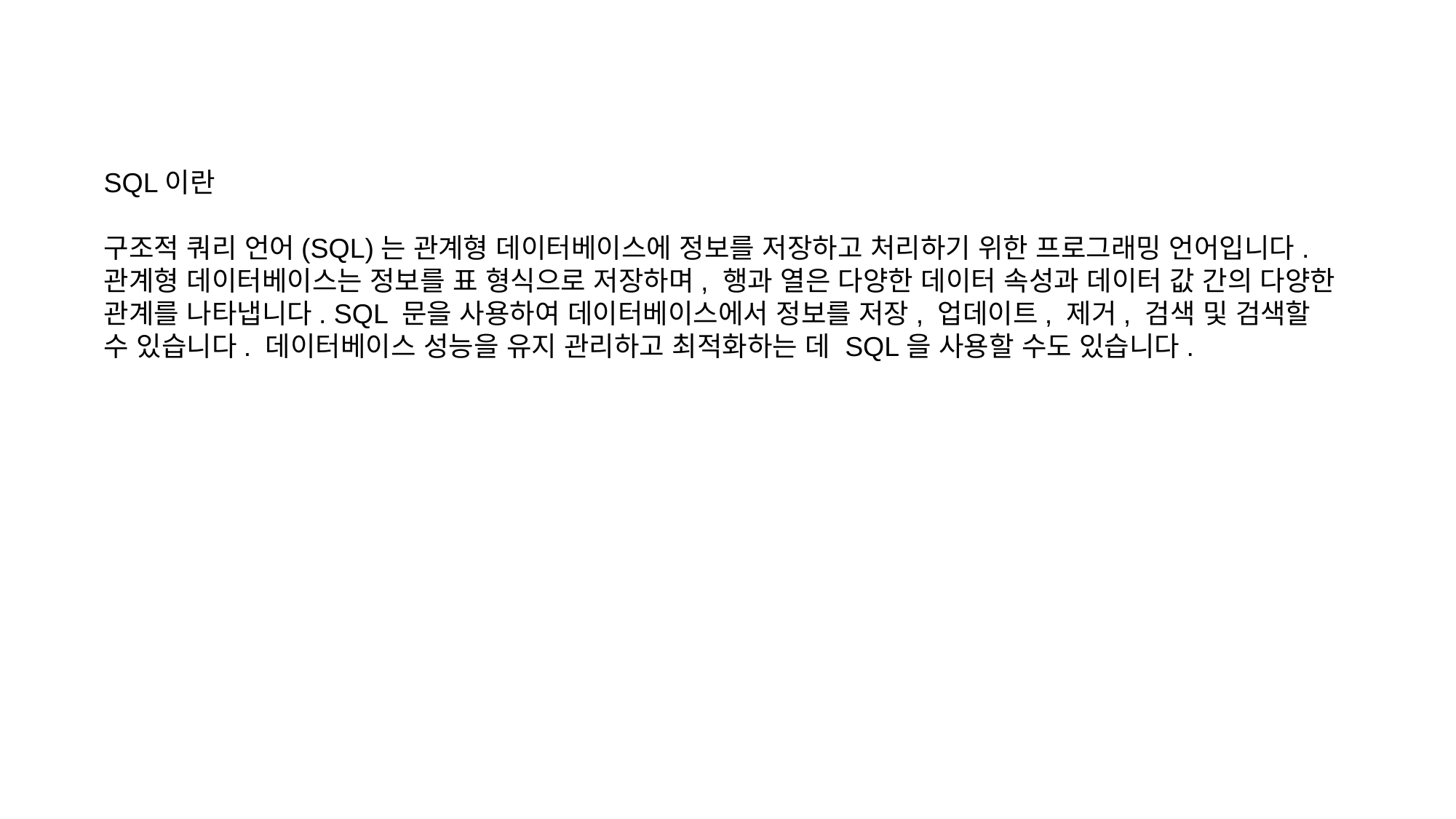

SQL이란

구조적 쿼리 언어(SQL)는 관계형 데이터베이스에 정보를 저장하고 처리하기 위한 프로그래밍 언어입니다. 관계형 데이터베이스는 정보를 표 형식으로 저장하며, 행과 열은 다양한 데이터 속성과 데이터 값 간의 다양한 관계를 나타냅니다. SQL 문을 사용하여 데이터베이스에서 정보를 저장, 업데이트, 제거, 검색 및 검색할 수 있습니다. 데이터베이스 성능을 유지 관리하고 최적화하는 데 SQL을 사용할 수도 있습니다.